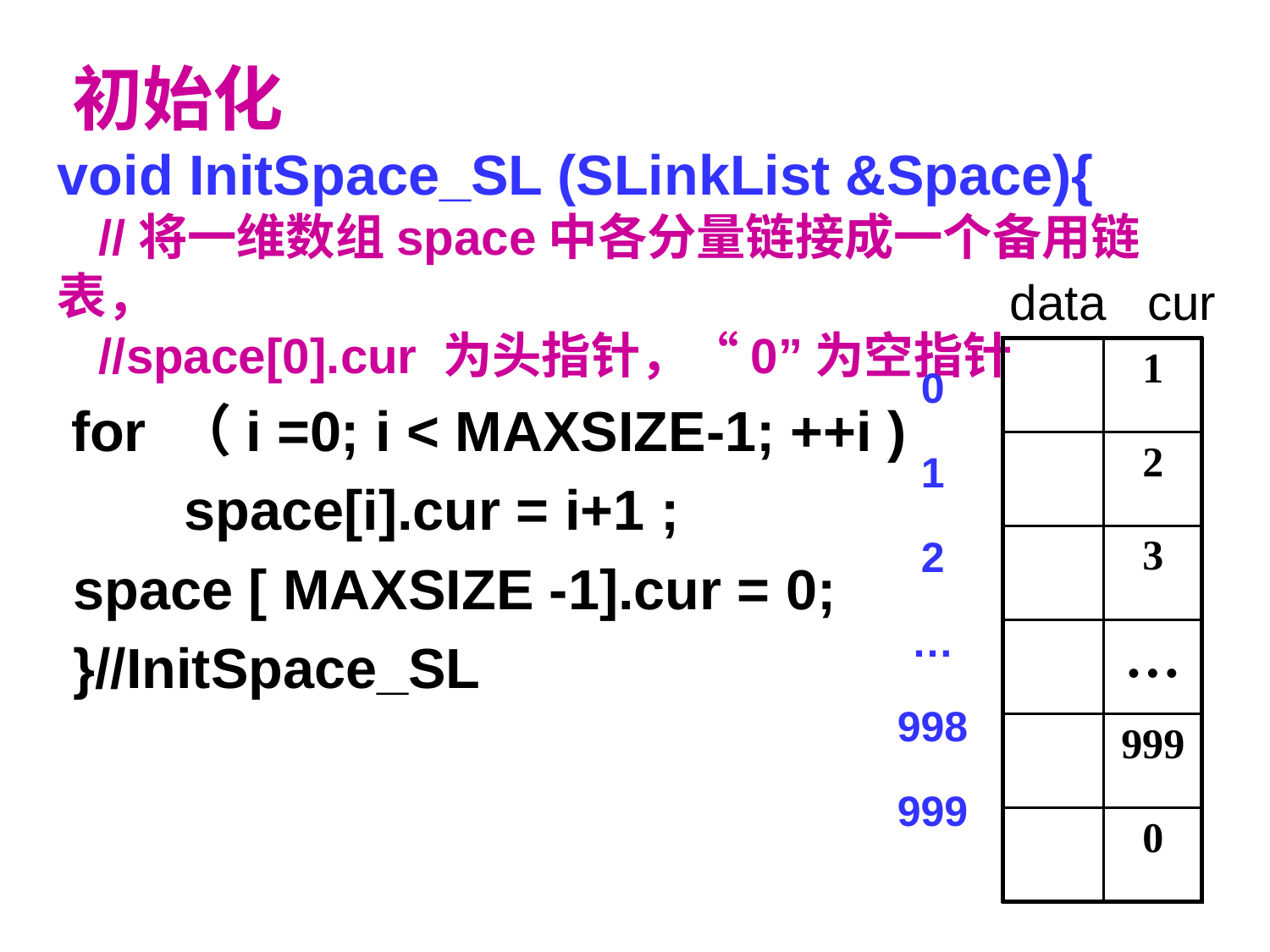

初始化
void InitSpace_SL (SLinkList &Space){
   //将一维数组space中各分量链接成一个备用链表，
   //space[0].cur 为头指针，“0”为空指针
 for （i =0; i < MAXSIZE-1; ++i )
	space[i].cur = i+1 ;
 space [ MAXSIZE -1].cur = 0;
 }//InitSpace_SL

data   cur
|  |  |
| --- | --- |
|  |  |
|  |  |
|  |  |
|  |  |
|  |  |
|  | 1 |
| --- | --- |
|  | 2 |
|  | 3 |
|  | … |
|  | 999 |
|  | 0 |
0
1
2
…
998
999